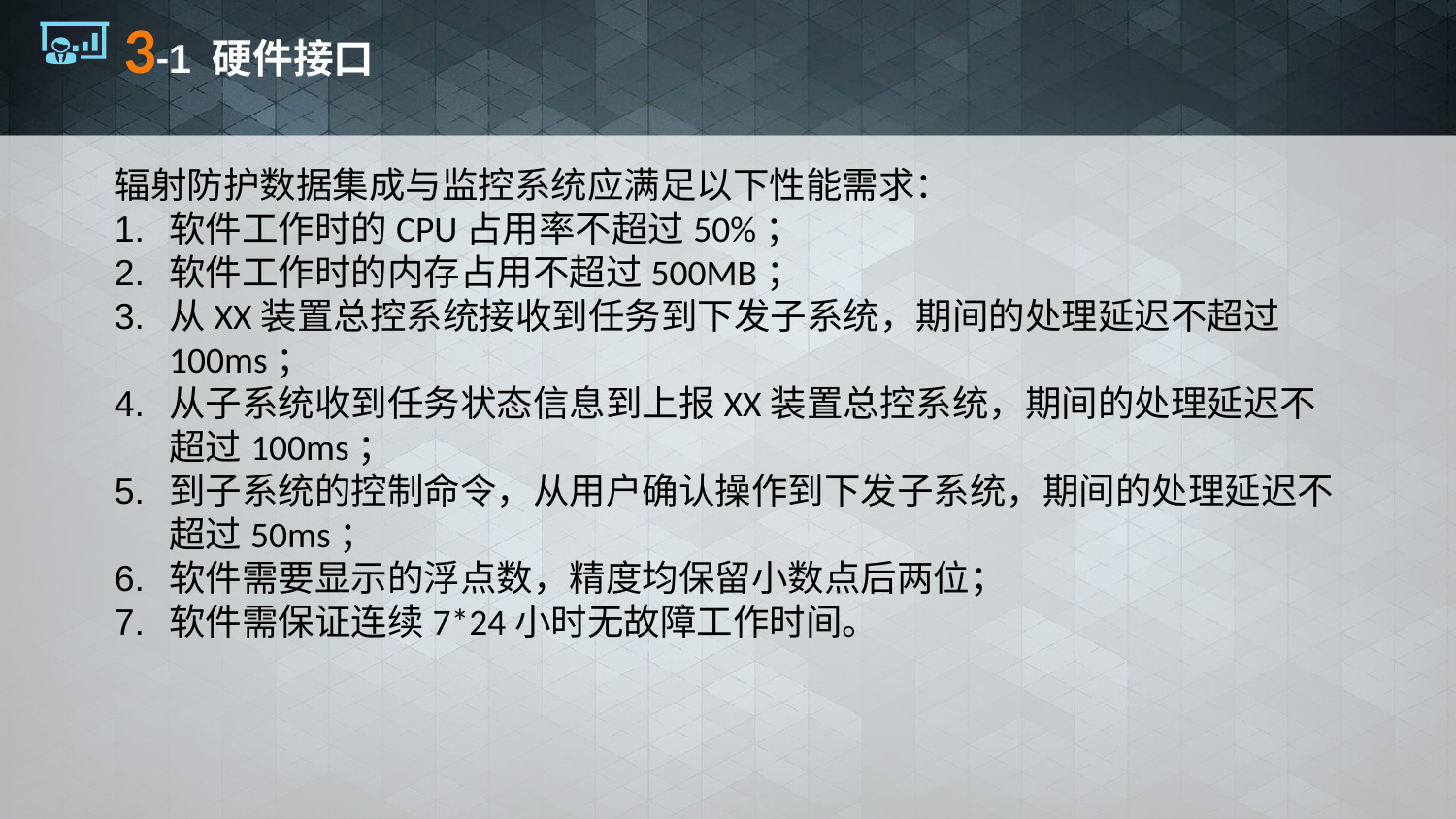

# 3-1 硬件接口

辐射防护数据集成与监控系统应满足以下性能需求：
软件工作时的CPU占用率不超过50%；
软件工作时的内存占用不超过500MB；
从XX装置总控系统接收到任务到下发子系统，期间的处理延迟不超过100ms；
从子系统收到任务状态信息到上报XX装置总控系统，期间的处理延迟不超过100ms；
到子系统的控制命令，从用户确认操作到下发子系统，期间的处理延迟不超过50ms；
软件需要显示的浮点数，精度均保留小数点后两位；
软件需保证连续7*24小时无故障工作时间。